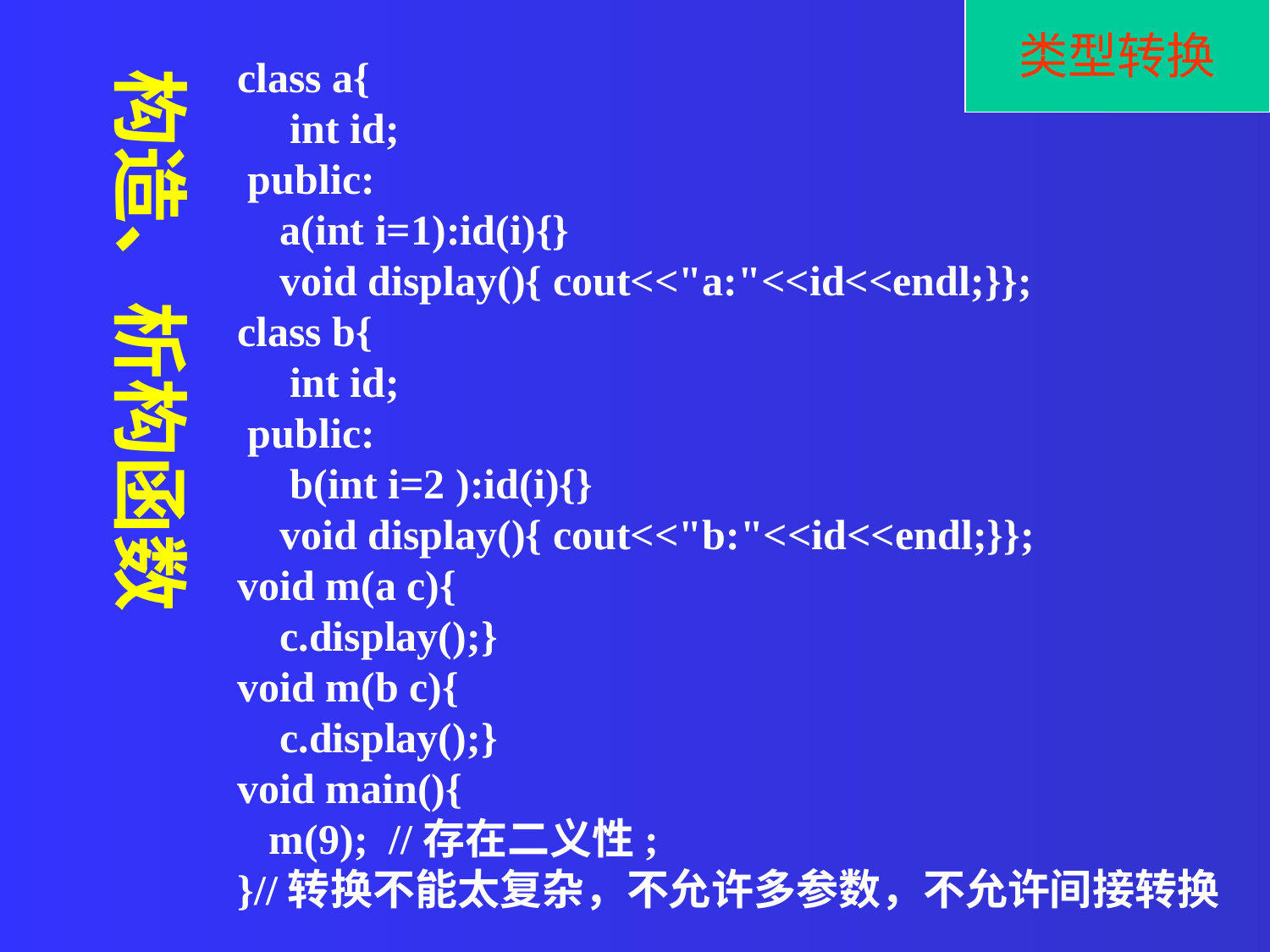

类型转换
class a{
     int id;
 public:
    a(int i=1):id(i){}
    void display(){ cout<<"a:"<<id<<endl;}};
class b{
     int id;
 public:
     b(int i=2 ):id(i){}
    void display(){ cout<<"b:"<<id<<endl;}};
void m(a c){
    c.display();}
void m(b c){
    c.display();}
void main(){
   m(9);  //存在二义性;
}//转换不能太复杂，不允许多参数，不允许间接转换
构造、析构函数